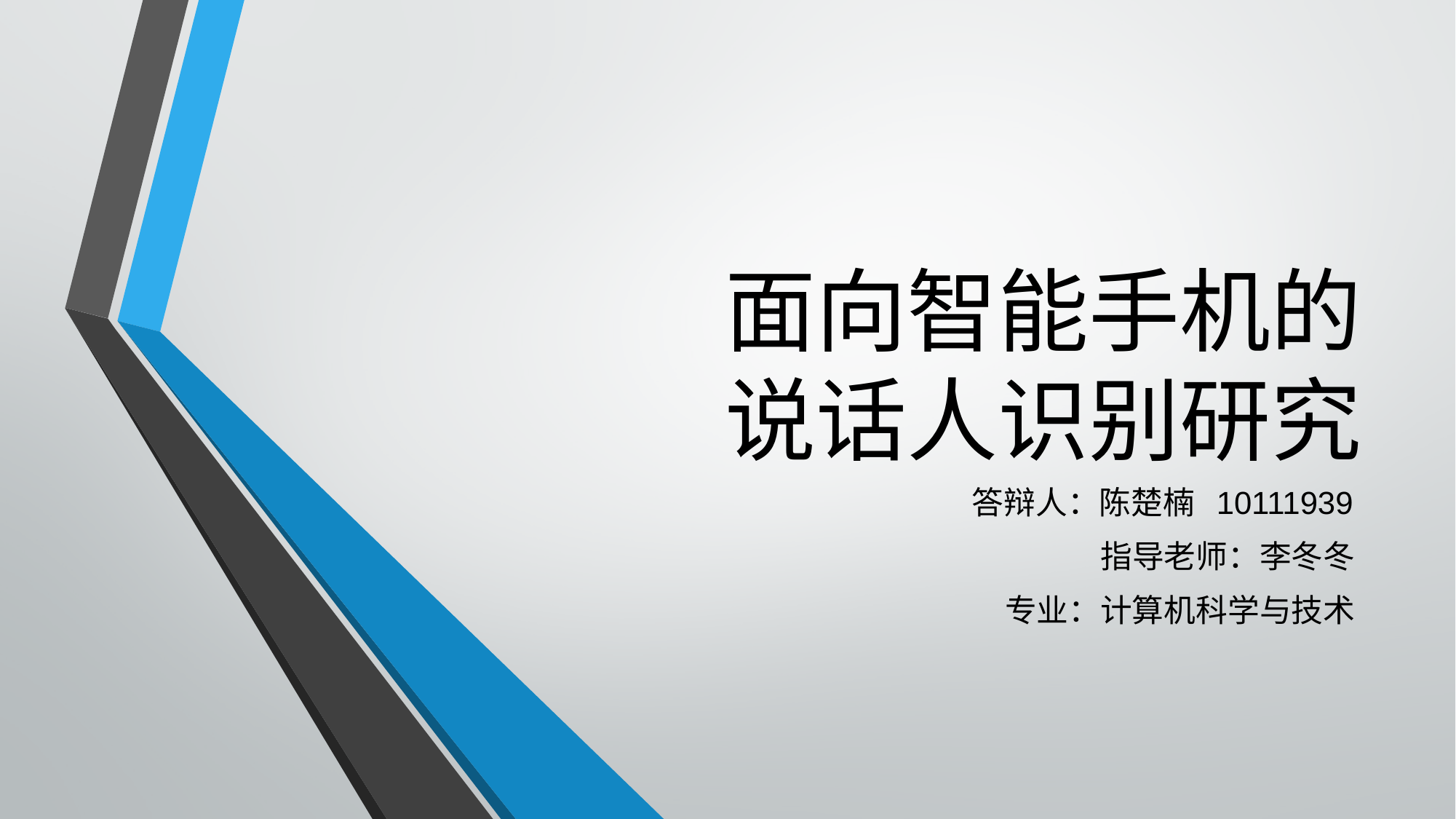

# 面向智能手机的 说话人识别研究
答辩人：陈楚楠  10111939
指导老师：李冬冬
专业：计算机科学与技术